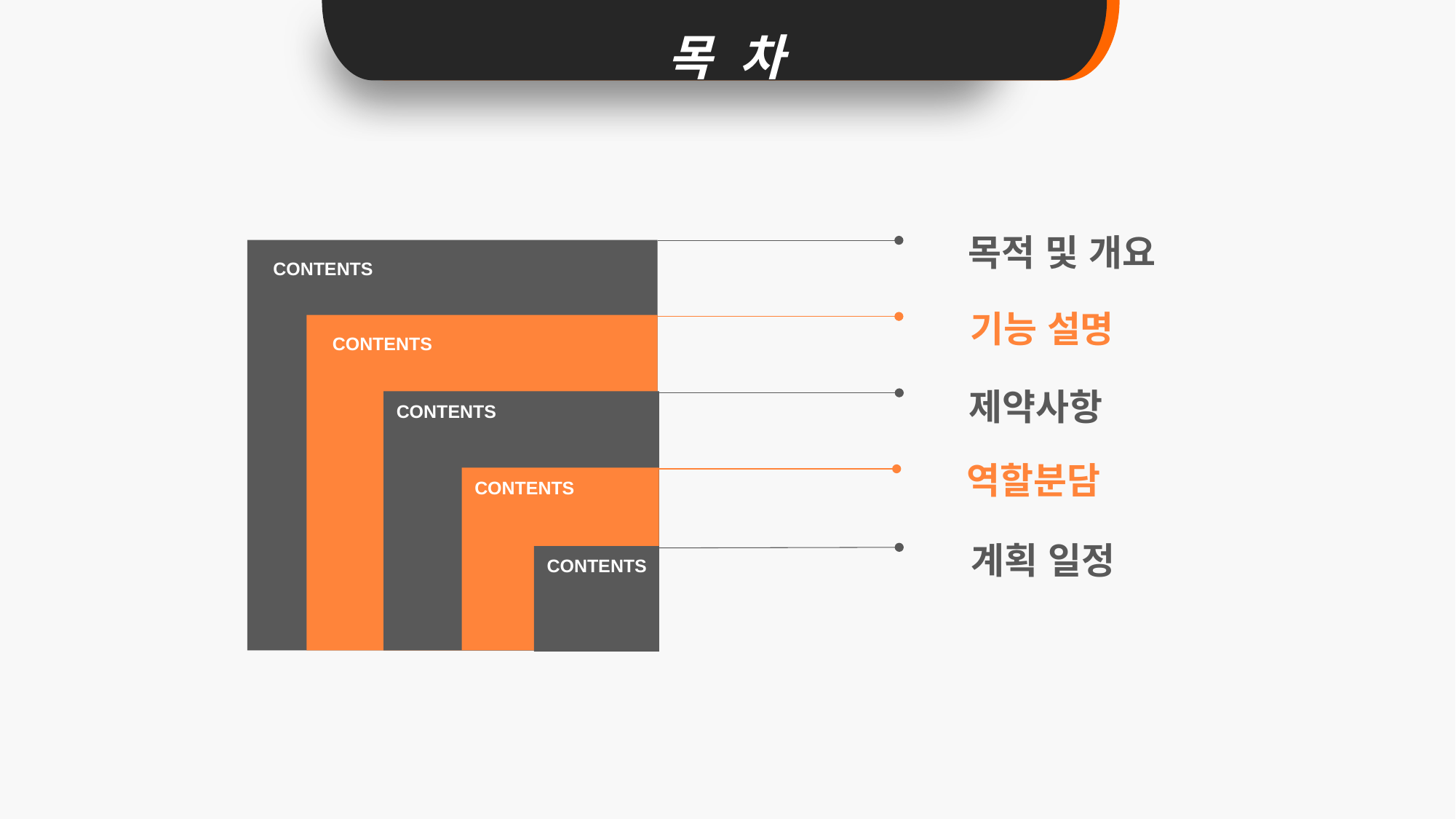

목  차

목적 및 개요
CONTENTS
기능 설명
CONTENTS
제약사항
CONTENTS
역할분담
CONTENTS
계획 일정
CONTENTS